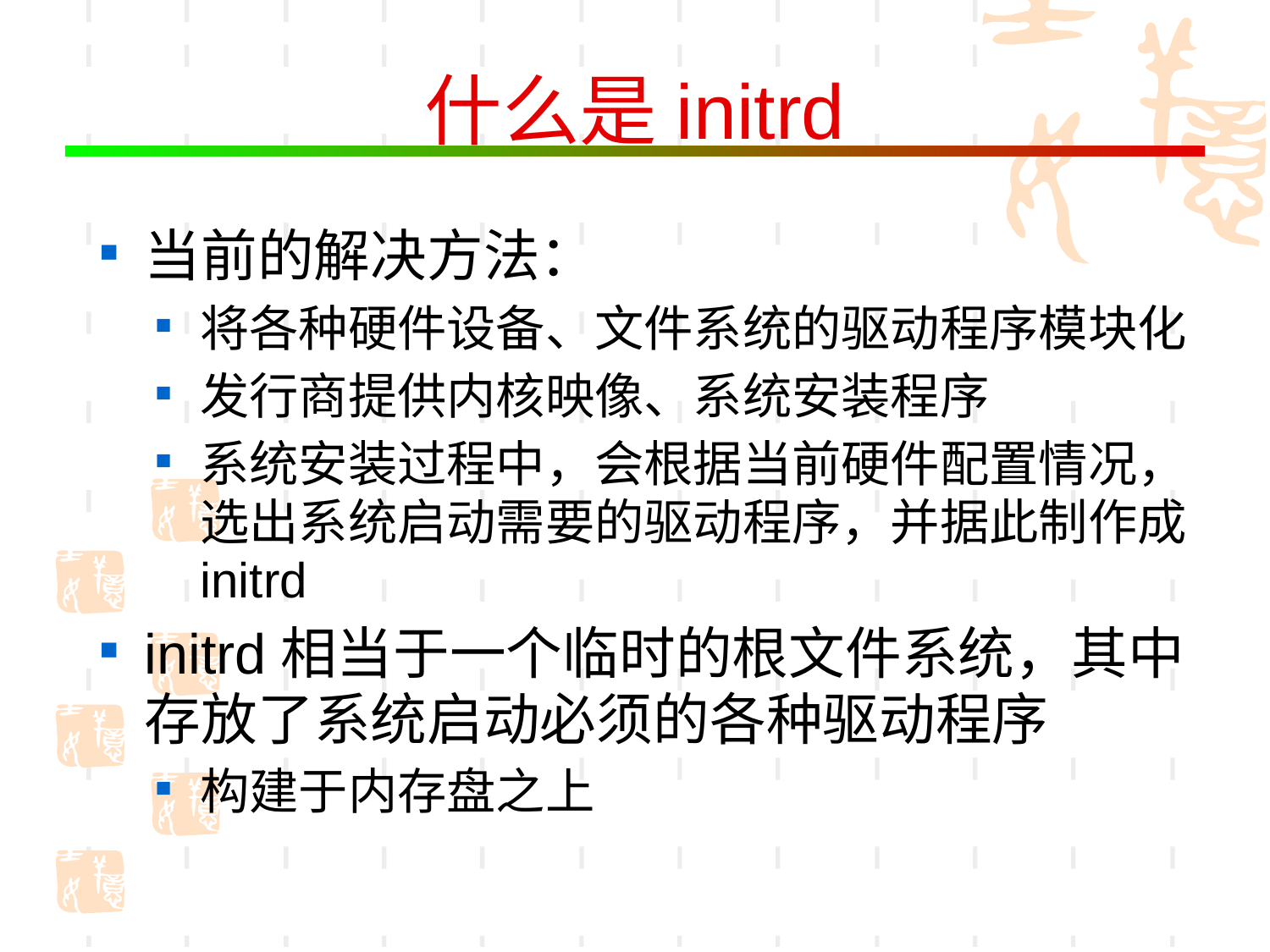

# 什么是initrd
当前的解决方法：
将各种硬件设备、文件系统的驱动程序模块化
发行商提供内核映像、系统安装程序
系统安装过程中，会根据当前硬件配置情况，选出系统启动需要的驱动程序，并据此制作成initrd
initrd相当于一个临时的根文件系统，其中存放了系统启动必须的各种驱动程序
构建于内存盘之上